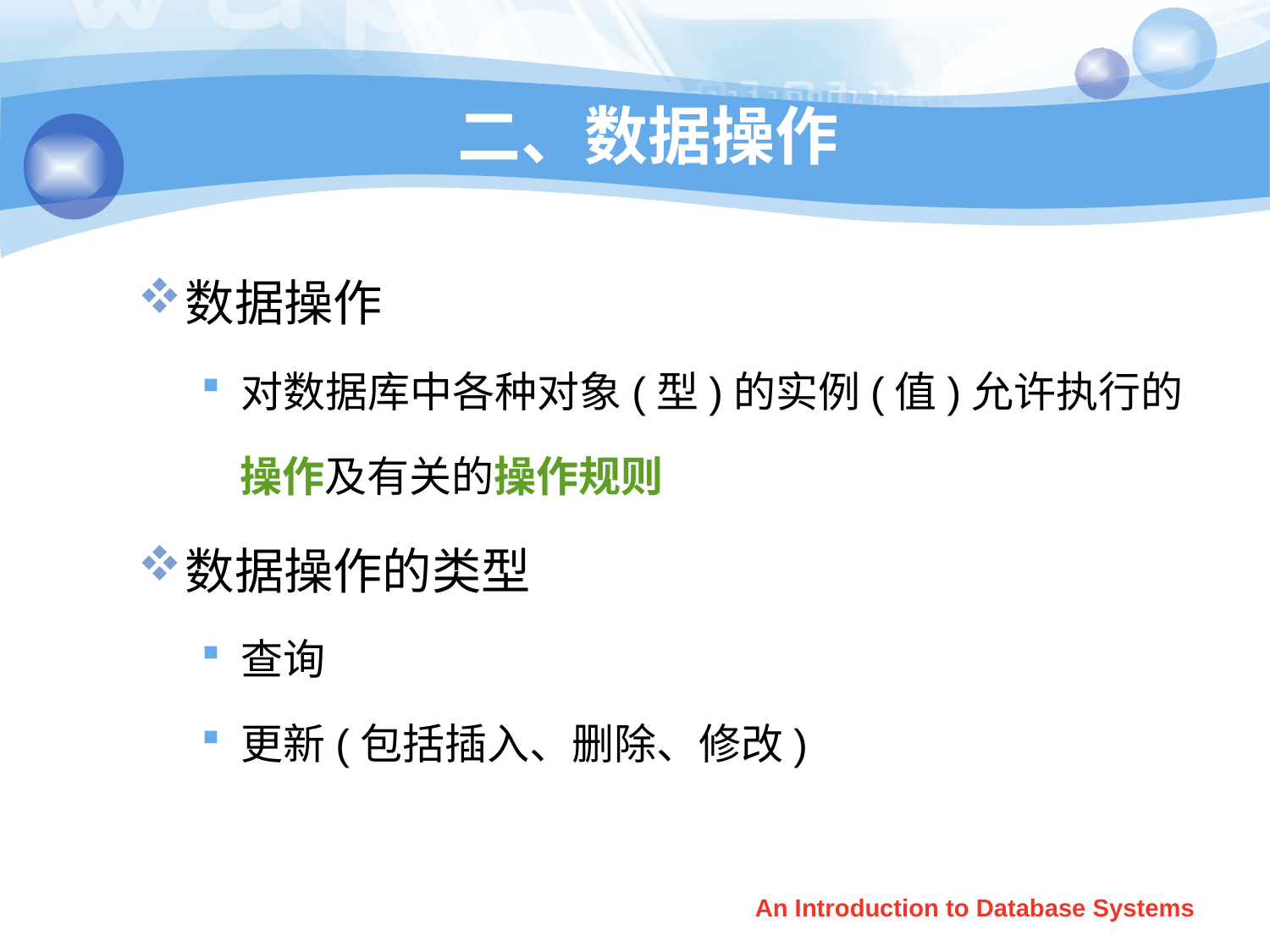

# 二、数据操作
数据操作
对数据库中各种对象(型)的实例(值)允许执行的
   操作及有关的操作规则
数据操作的类型
查询
更新(包括插入、删除、修改)
An Introduction to Database Systems